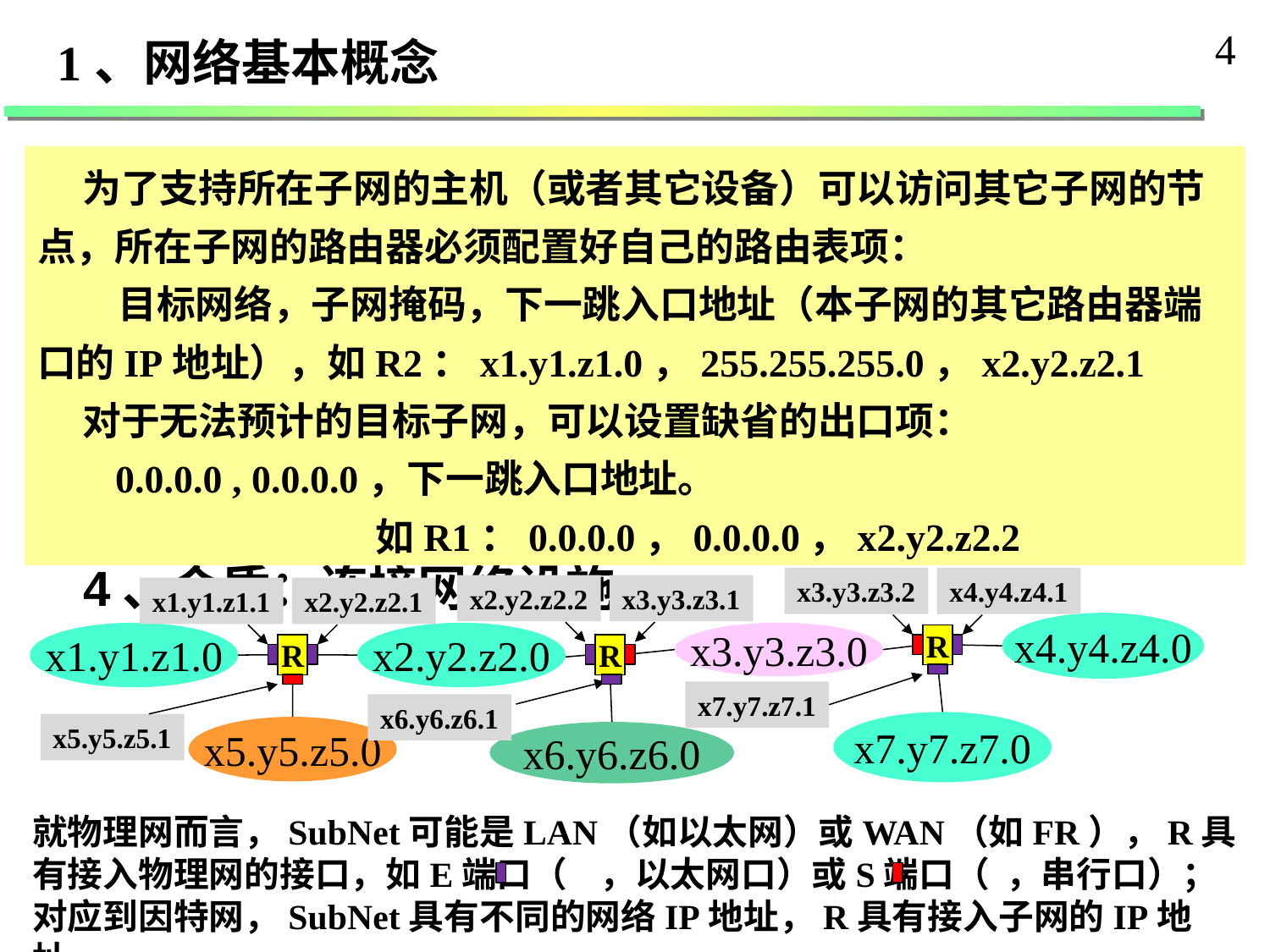

4
1、网络基本概念

构建网络的设施：
    1、终端T：PC和主机（含网卡），辅助用户使用网络；
    2、交换机S：连接终端，构建物理网络（以太网）；
                连接路由器，网络互连；
    3、路由器R：互连不同的网络（子网）；
    4、介质：连接网络设施。
    为了支持所在子网的主机（或者其它设备）可以访问其它子网的节点，所在子网的路由器必须配置好自己的路由表项：
        目标网络，子网掩码，下一跳入口地址（本子网的其它路由器端口的IP地址），如R2：x1.y1.z1.0，255.255.255.0，x2.y2.z2.1
    对于无法预计的目标子网，可以设置缺省的出口项：
        0.0.0.0 , 0.0.0.0，下一跳入口地址。
                                     如R1：0.0.0.0，0.0.0.0，x2.y2.z2.2
x3.y3.z3.2
x4.y4.z4.1
x2.y2.z2.2
x3.y3.z3.1
x1.y1.z1.1
x2.y2.z2.1
x4.y4.z4.0
x1.y1.z1.0
x2.y2.z2.0
x3.y3.z3.0
R
R
R

x7.y7.z7.1
x6.y6.z6.1
x7.y7.z7.0
x5.y5.z5.1
x5.y5.z5.0
x6.y6.z6.0
就物理网而言，SubNet可能是LAN（如以太网）或WAN（如FR），R具有接入物理网的接口，如E端口（    ，以太网口）或S端口（  ，串行口）；
对应到因特网，SubNet具有不同的网络IP地址，R具有接入子网的IP地址。。